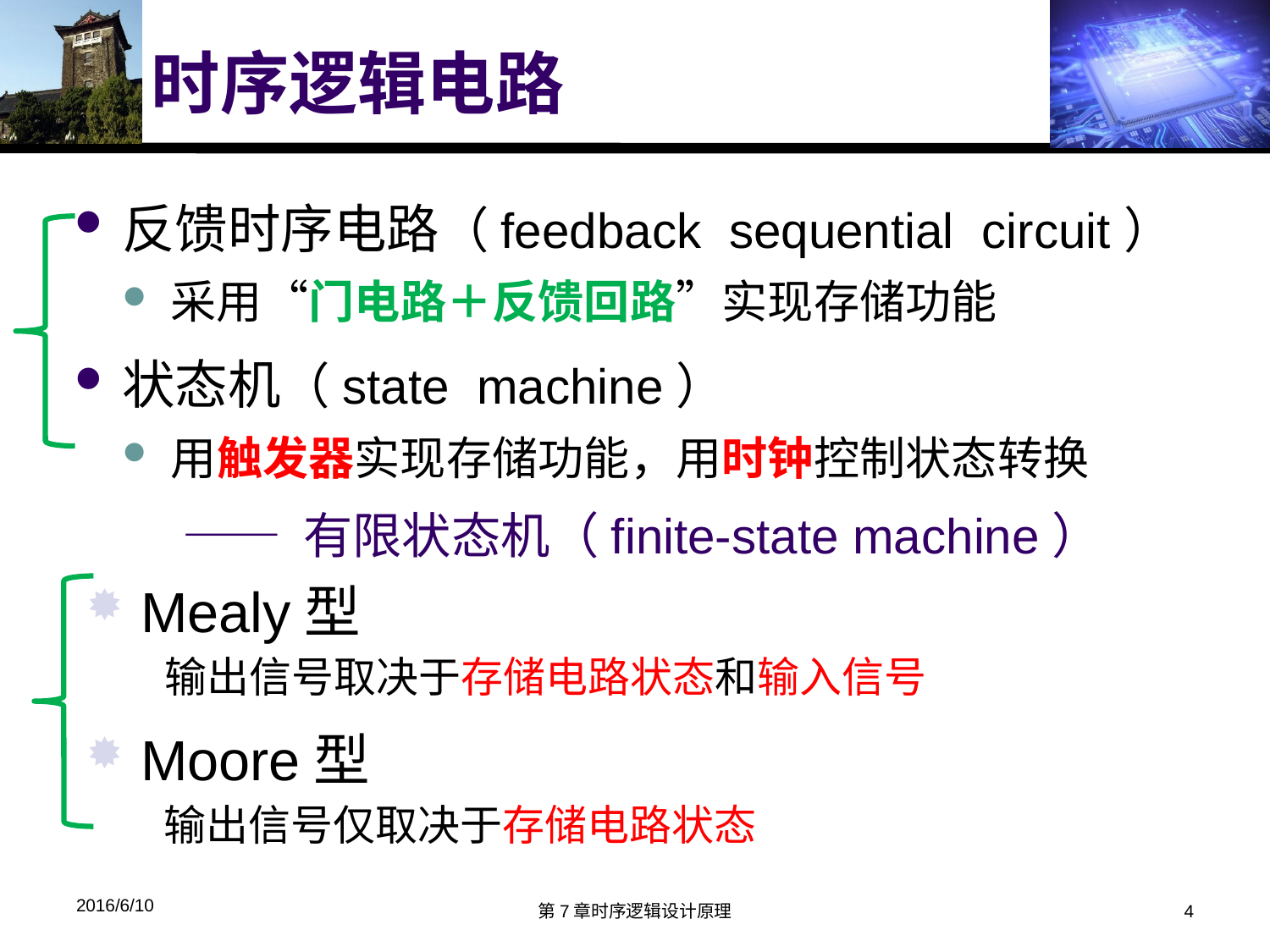

# 时序逻辑电路
反馈时序电路（feedback  sequential  circuit）
采用“门电路＋反馈回路”实现存储功能
状态机（state  machine）
用触发器实现存储功能，用时钟控制状态转换

—— 有限状态机（finite-state machine）
 Mealy型

 Moore型

输出信号取决于存储电路状态和输入信号
输出信号仅取决于存储电路状态
2016/6/10
第7章时序逻辑设计原理
4